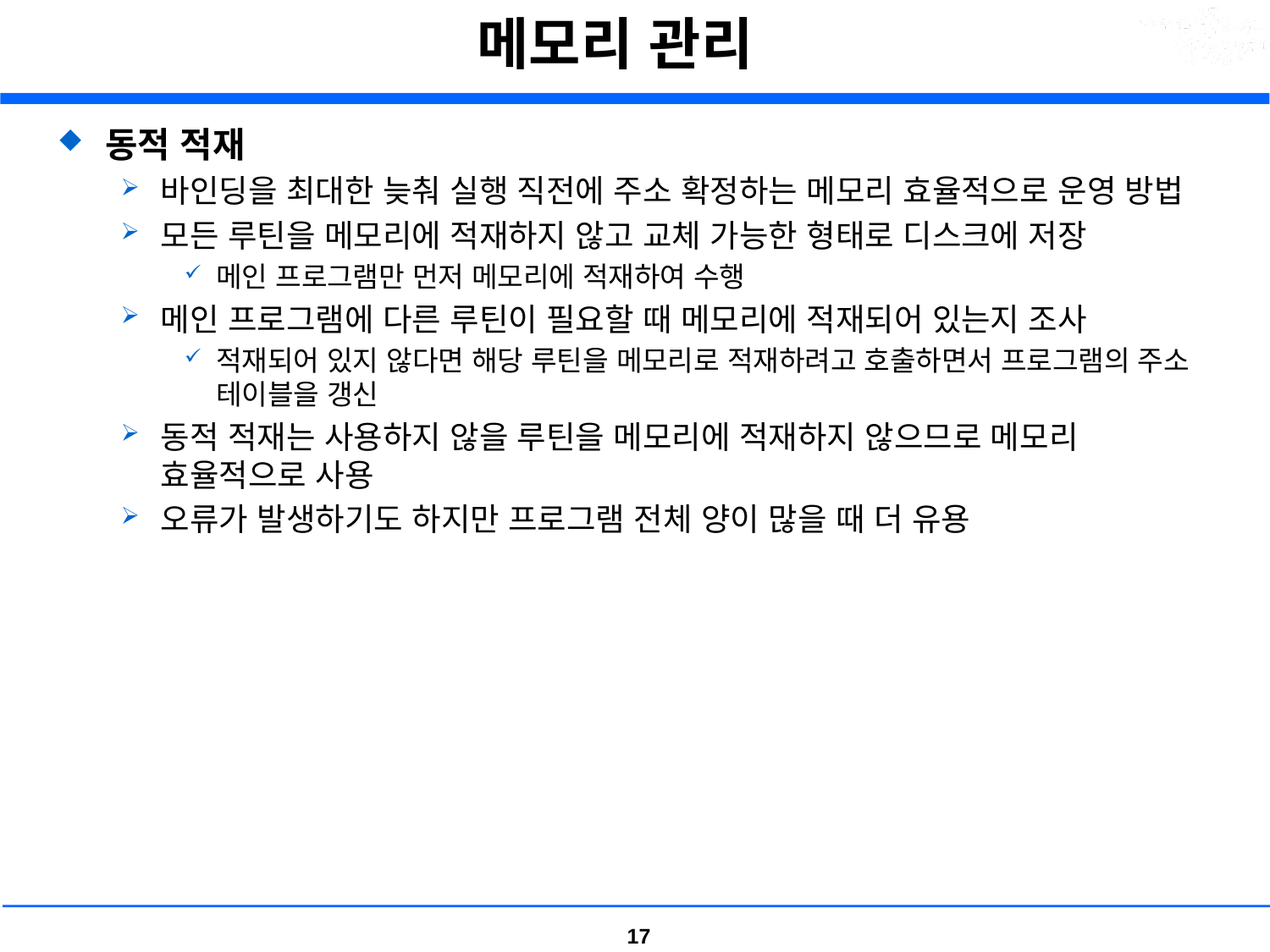

# 메모리 관리
동적 적재
바인딩을 최대한 늦춰 실행 직전에 주소 확정하는 메모리 효율적으로 운영 방법
모든 루틴을 메모리에 적재하지 않고 교체 가능한 형태로 디스크에 저장
메인 프로그램만 먼저 메모리에 적재하여 수행
메인 프로그램에 다른 루틴이 필요할 때 메모리에 적재되어 있는지 조사
적재되어 있지 않다면 해당 루틴을 메모리로 적재하려고 호출하면서 프로그램의 주소 테이블을 갱신
동적 적재는 사용하지 않을 루틴을 메모리에 적재하지 않으므로 메모리 효율적으로 사용
오류가 발생하기도 하지만 프로그램 전체 양이 많을 때 더 유용